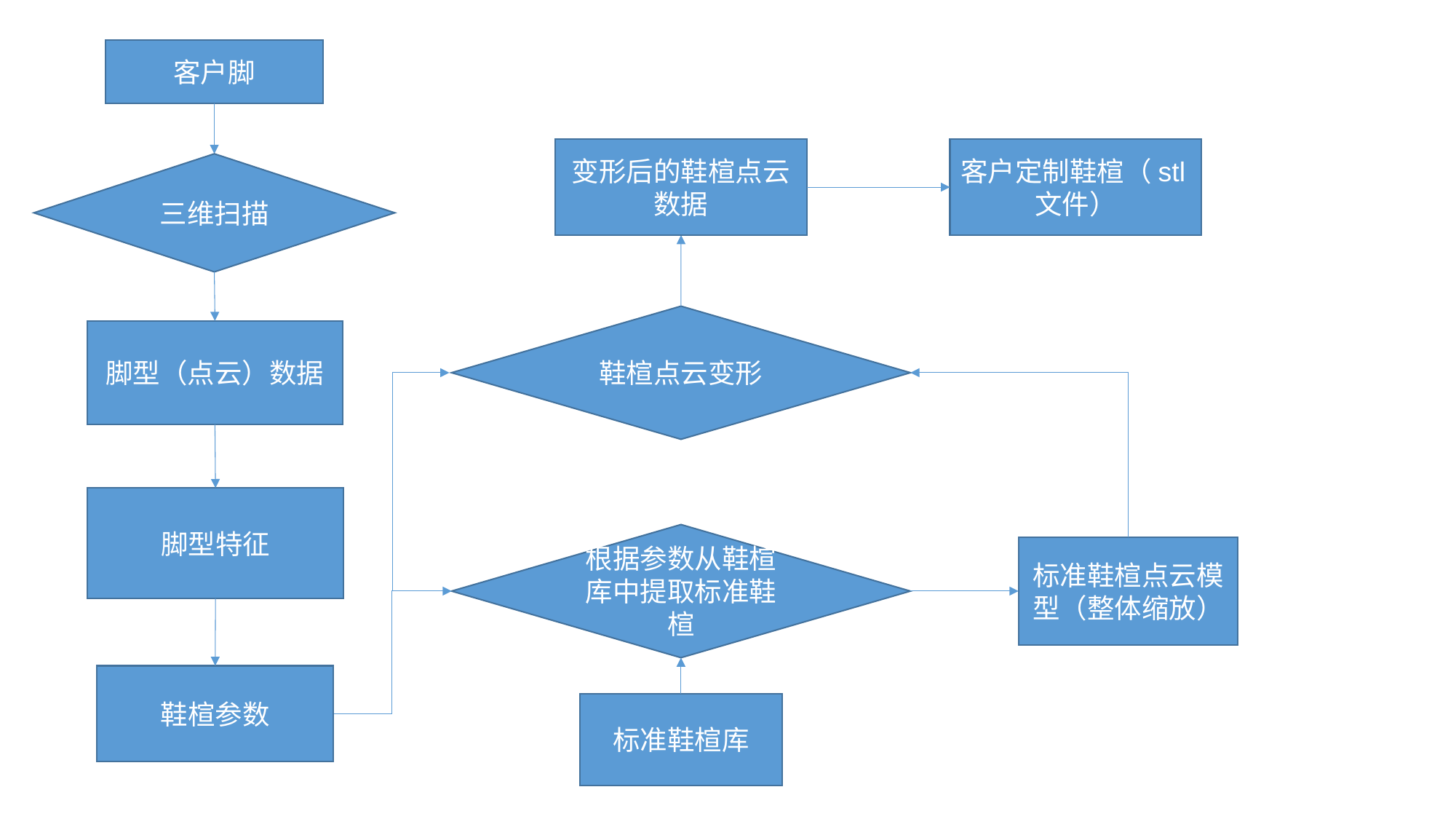

客户脚
变形后的鞋楦点云数据
客户定制鞋楦（stl文件）
三维扫描
鞋楦点云变形
脚型（点云）数据
脚型特征
根据参数从鞋楦库中提取标准鞋楦
标准鞋楦点云模型（整体缩放）
鞋楦参数
标准鞋楦库